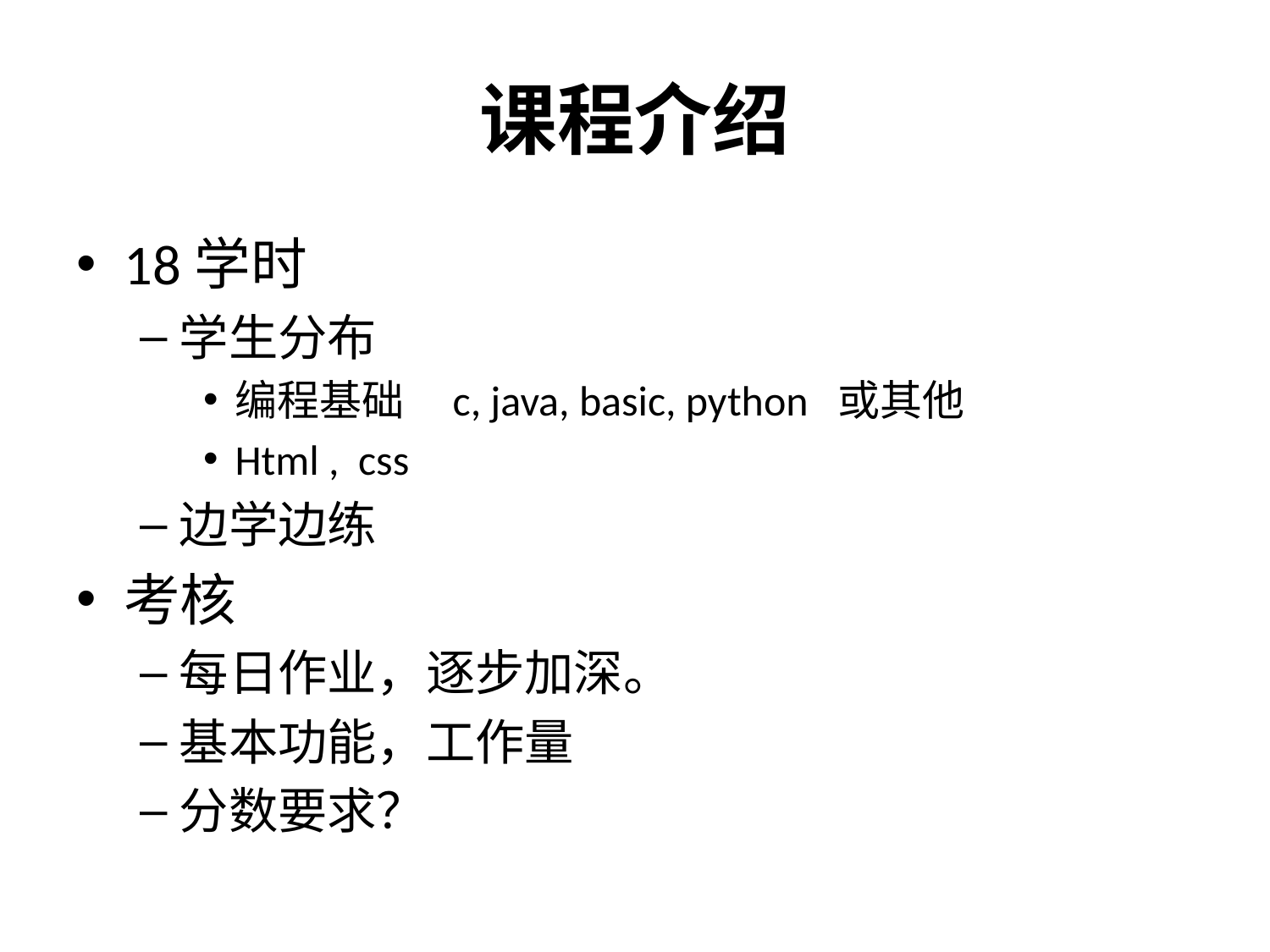

# 课程介绍
18学时
学生分布
编程基础    c, java, basic, python  或其他
Html ,  css
边学边练
考核
每日作业，逐步加深。
基本功能，工作量
分数要求？